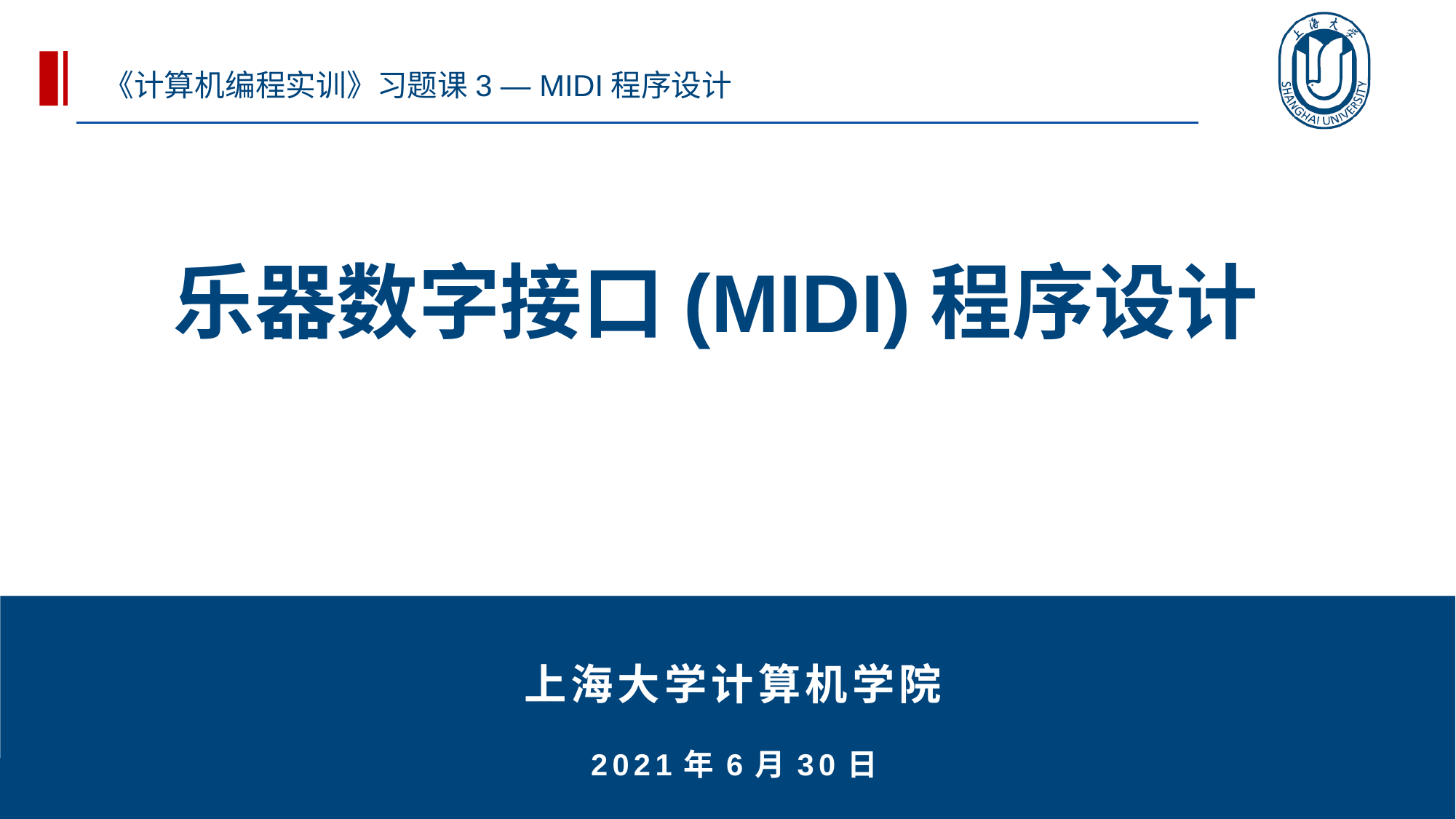

《计算机编程实训》习题课3 — MIDI程序设计
乐器数字接口(MIDI)程序设计

 上海大学计算机学院
 2021年6月30日
1